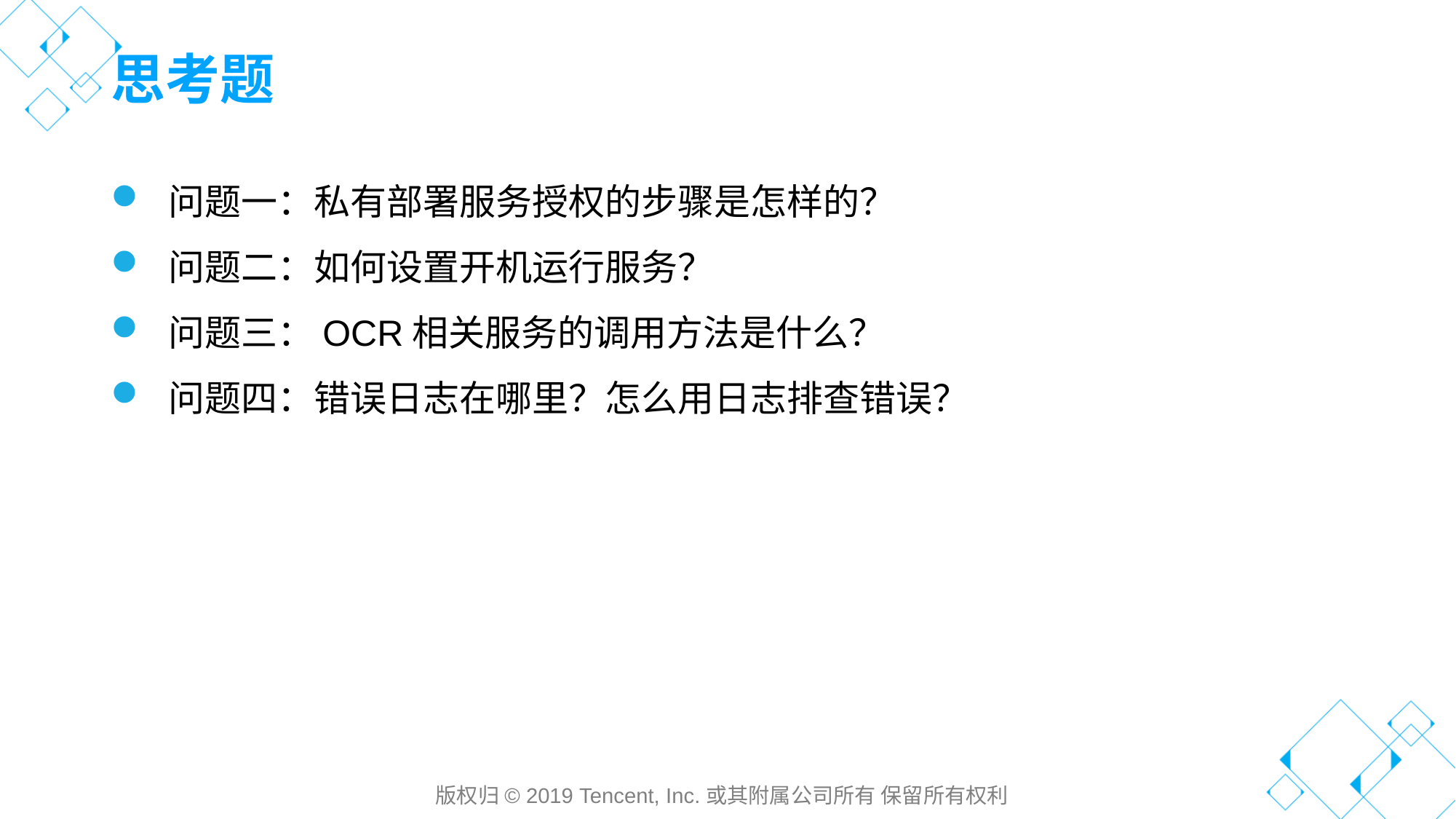

# 思考题
问题一：私有部署服务授权的步骤是怎样的？
问题二：如何设置开机运行服务？
问题三：OCR相关服务的调用方法是什么？
问题四：错误日志在哪里？怎么用日志排查错误？